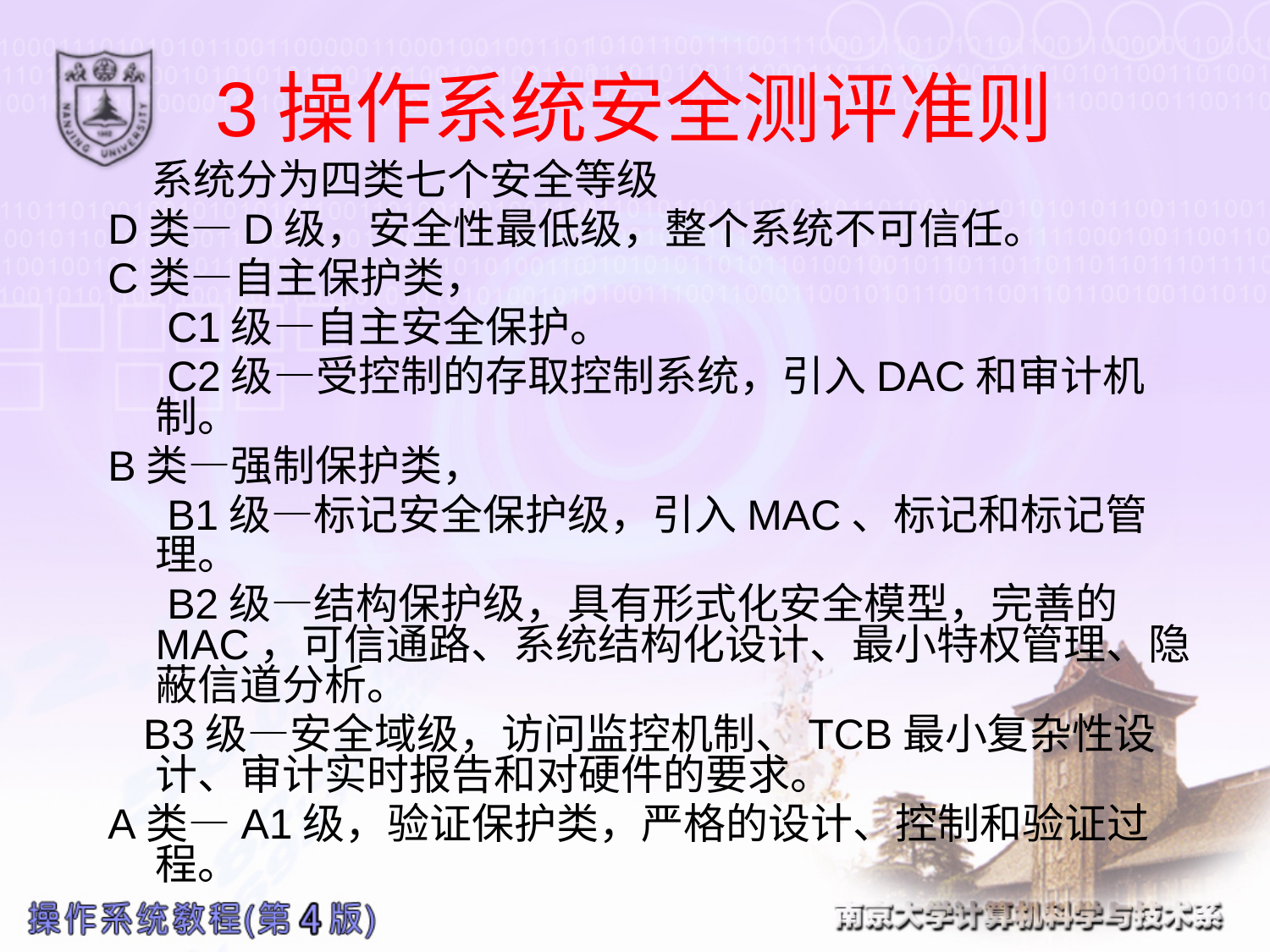

# 3操作系统安全测评准则
     系统分为四类七个安全等级
D类—D级，安全性最低级，整个系统不可信任。
C类—自主保护类，
     C1级—自主安全保护。
     C2级—受控制的存取控制系统，引入DAC和审计机制。
B类—强制保护类，
     B1级—标记安全保护级，引入MAC、标记和标记管理。
     B2级—结构保护级，具有形式化安全模型，完善的MAC，可信通路、系统结构化设计、最小特权管理、隐蔽信道分析。
   B3级—安全域级，访问监控机制、TCB最小复杂性设计、审计实时报告和对硬件的要求。
A类—A1级，验证保护类，严格的设计、控制和验证过程。